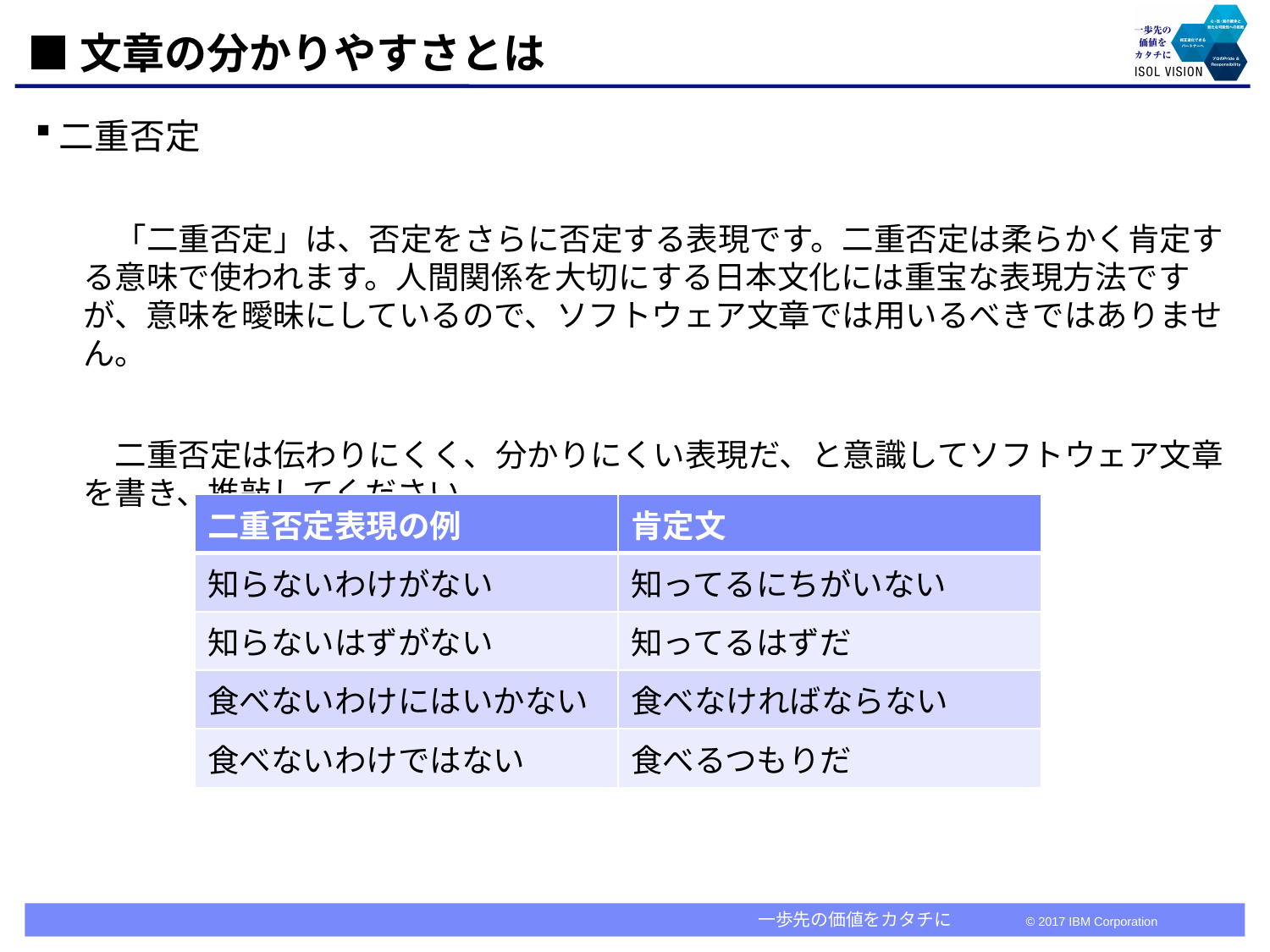

# ■文章の分かりやすさとは
二重否定

　「二重否定」は、否定をさらに否定する表現です。二重否定は柔らかく肯定する意味で使われます。人間関係を大切にする日本文化には重宝な表現方法ですが、意味を曖昧にしているので、ソフトウェア文章では用いるべきではありません。

　二重否定は伝わりにくく、分かりにくい表現だ、と意識してソフトウェア文章を書き、推敲してください。

| 二重否定表現の例 | 肯定文 |
| --- | --- |
| 知らないわけがない | 知ってるにちがいない |
| 知らないはずがない | 知ってるはずだ |
| 食べないわけにはいかない | 食べなければならない |
| 食べないわけではない | 食べるつもりだ |